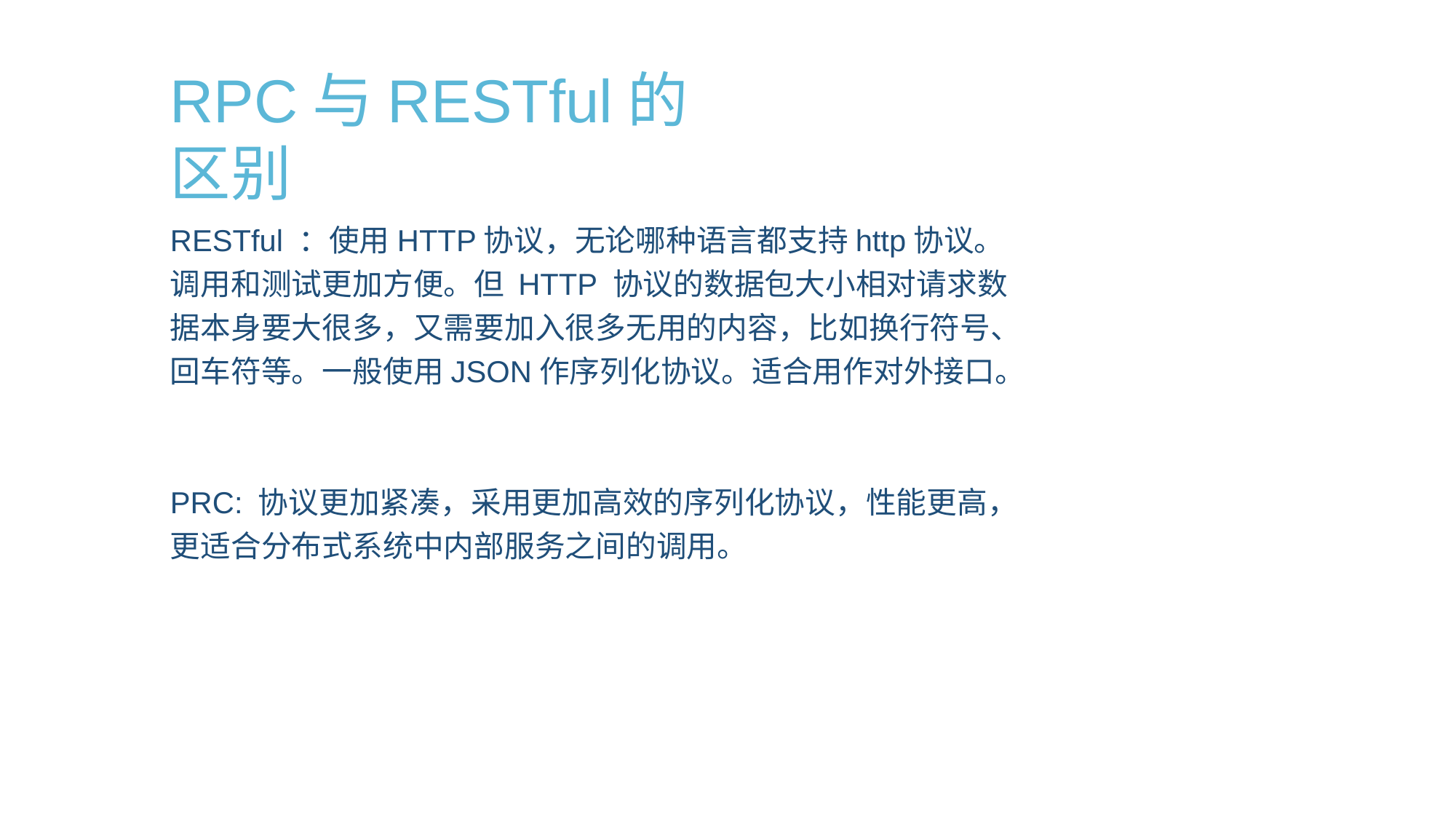

RPC与RESTful的区别

RESTful ：使用HTTP协议，无论哪种语言都支持http协议。调用和测试更加方便。但 HTTP 协议的数据包大小相对请求数据本身要大很多，又需要加入很多无用的内容，比如换行符号、回车符等。一般使用JSON作序列化协议。适合用作对外接口。

PRC: 协议更加紧凑，采用更加高效的序列化协议，性能更高，更适合分布式系统中内部服务之间的调用。